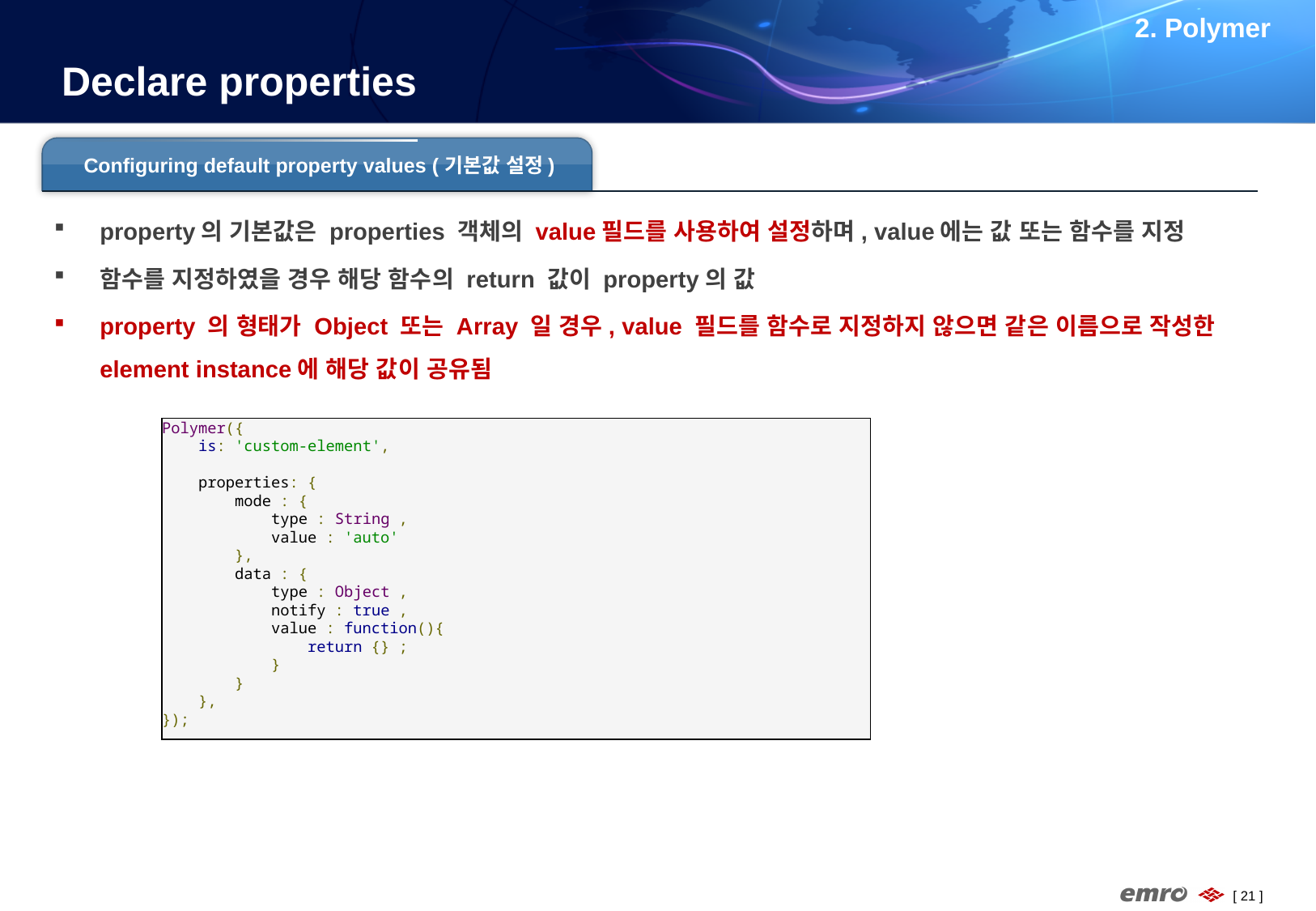

2. Polymer
# Declare properties

Configuring default property values (기본값 설정)
property의 기본값은 properties 객체의 value필드를 사용하여 설정하며, value에는 값 또는 함수를 지정
함수를 지정하였을 경우 해당 함수의 return 값이 property의 값
property 의 형태가 Object 또는 Array 일 경우, value 필드를 함수로 지정하지 않으면 같은 이름으로 작성한 element instance에 해당 값이 공유됨
Polymer({
    is: 'custom-element',

    properties: {
        mode : {
            type : String ,
            value : 'auto'
        },
        data : {
            type : Object ,
            notify : true ,
            value : function(){
                return {} ;
            }
        }
    },
});